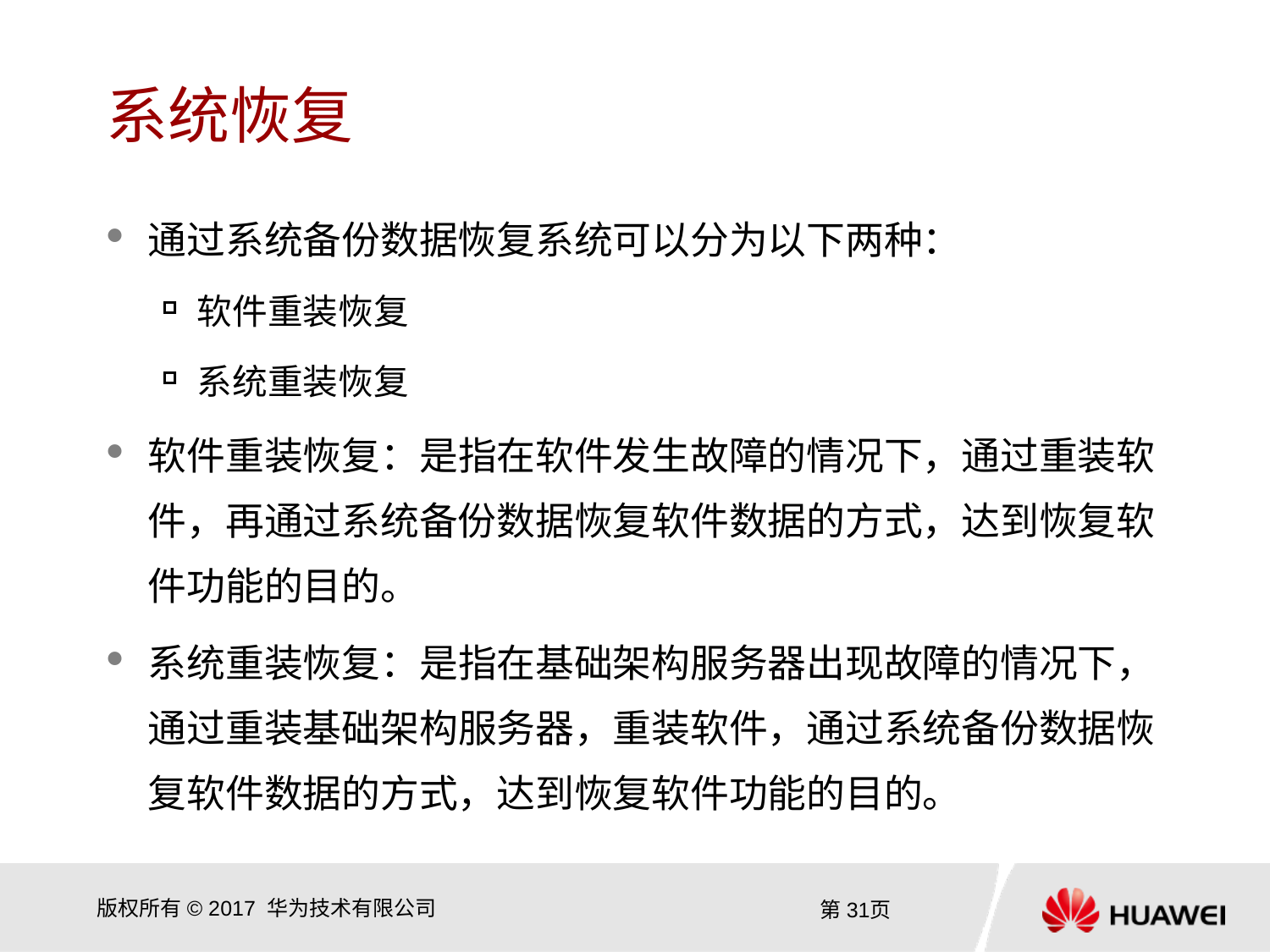

# 系统恢复
通过系统备份数据恢复系统可以分为以下两种：
软件重装恢复
系统重装恢复
软件重装恢复：是指在软件发生故障的情况下，通过重装软件，再通过系统备份数据恢复软件数据的方式，达到恢复软件功能的目的。
系统重装恢复：是指在基础架构服务器出现故障的情况下，通过重装基础架构服务器，重装软件，通过系统备份数据恢复软件数据的方式，达到恢复软件功能的目的。